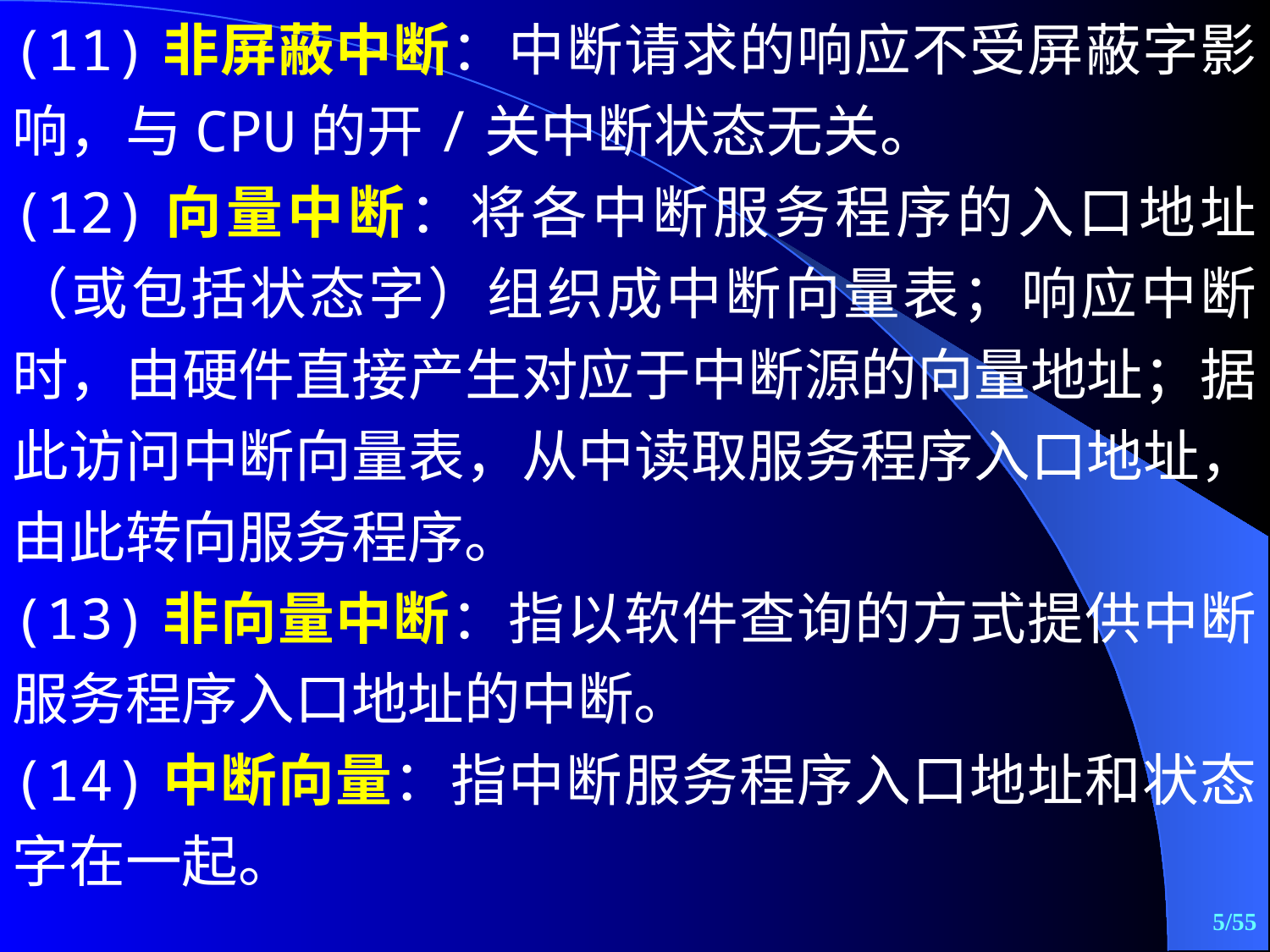

(11)非屏蔽中断：中断请求的响应不受屏蔽字影响，与CPU的开/关中断状态无关。
(12)向量中断：将各中断服务程序的入口地址（或包括状态字）组织成中断向量表；响应中断时，由硬件直接产生对应于中断源的向量地址；据此访问中断向量表，从中读取服务程序入口地址，由此转向服务程序。
(13)非向量中断：指以软件查询的方式提供中断服务程序入口地址的中断。
(14)中断向量：指中断服务程序入口地址和状态字在一起。
5/55